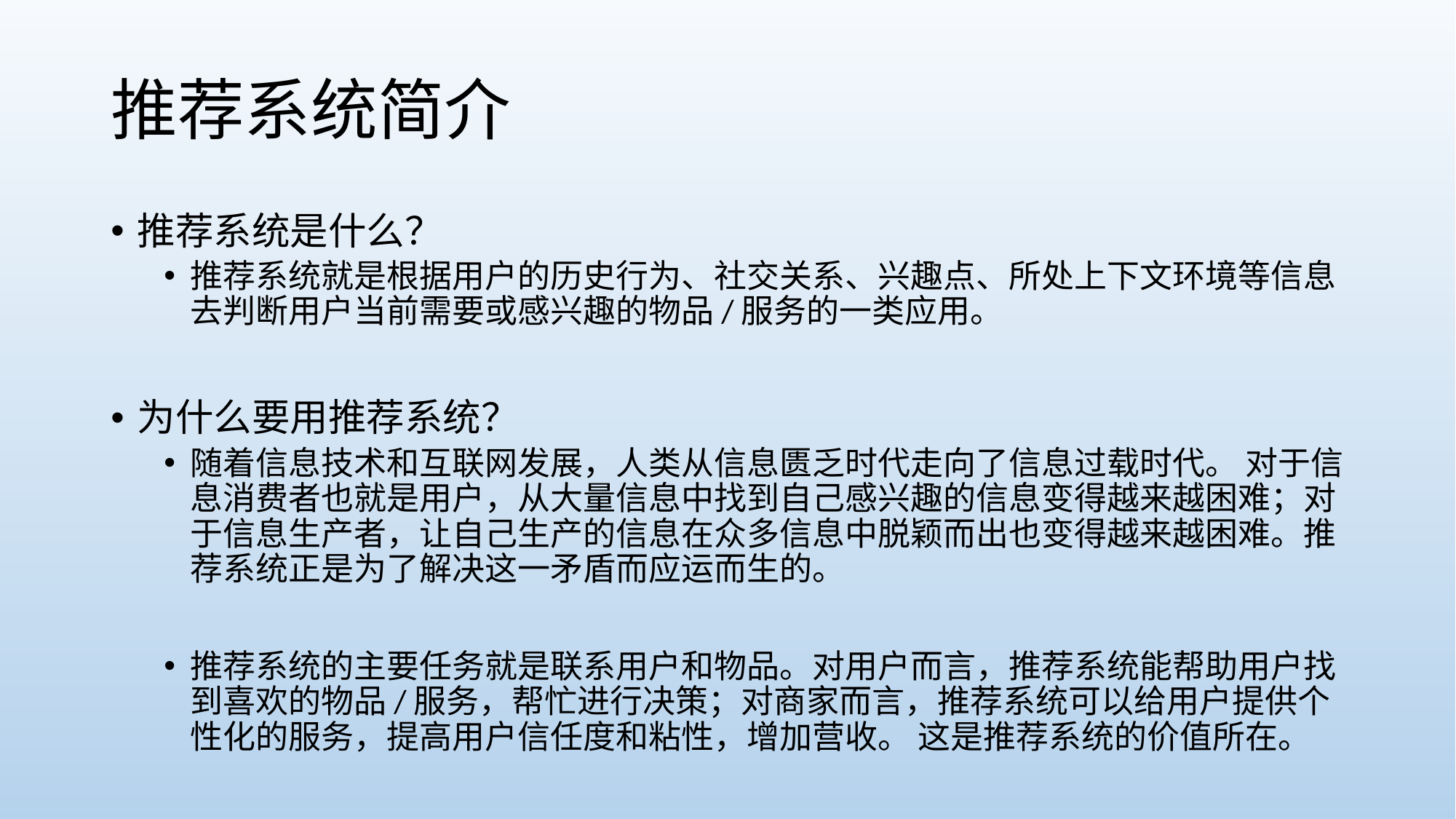

# 推荐系统简介
推荐系统是什么？
推荐系统就是根据用户的历史行为、社交关系、兴趣点、所处上下文环境等信息去判断用户当前需要或感兴趣的物品/服务的一类应用。

为什么要用推荐系统？
随着信息技术和互联网发展，人类从信息匮乏时代走向了信息过载时代。 对于信息消费者也就是用户，从大量信息中找到自己感兴趣的信息变得越来越困难；对于信息生产者，让自己生产的信息在众多信息中脱颖而出也变得越来越困难。推荐系统正是为了解决这一矛盾而应运而生的。

推荐系统的主要任务就是联系用户和物品。对用户而言，推荐系统能帮助用户找到喜欢的物品/服务，帮忙进行决策；对商家而言，推荐系统可以给用户提供个性化的服务，提高用户信任度和粘性，增加营收。 这是推荐系统的价值所在。